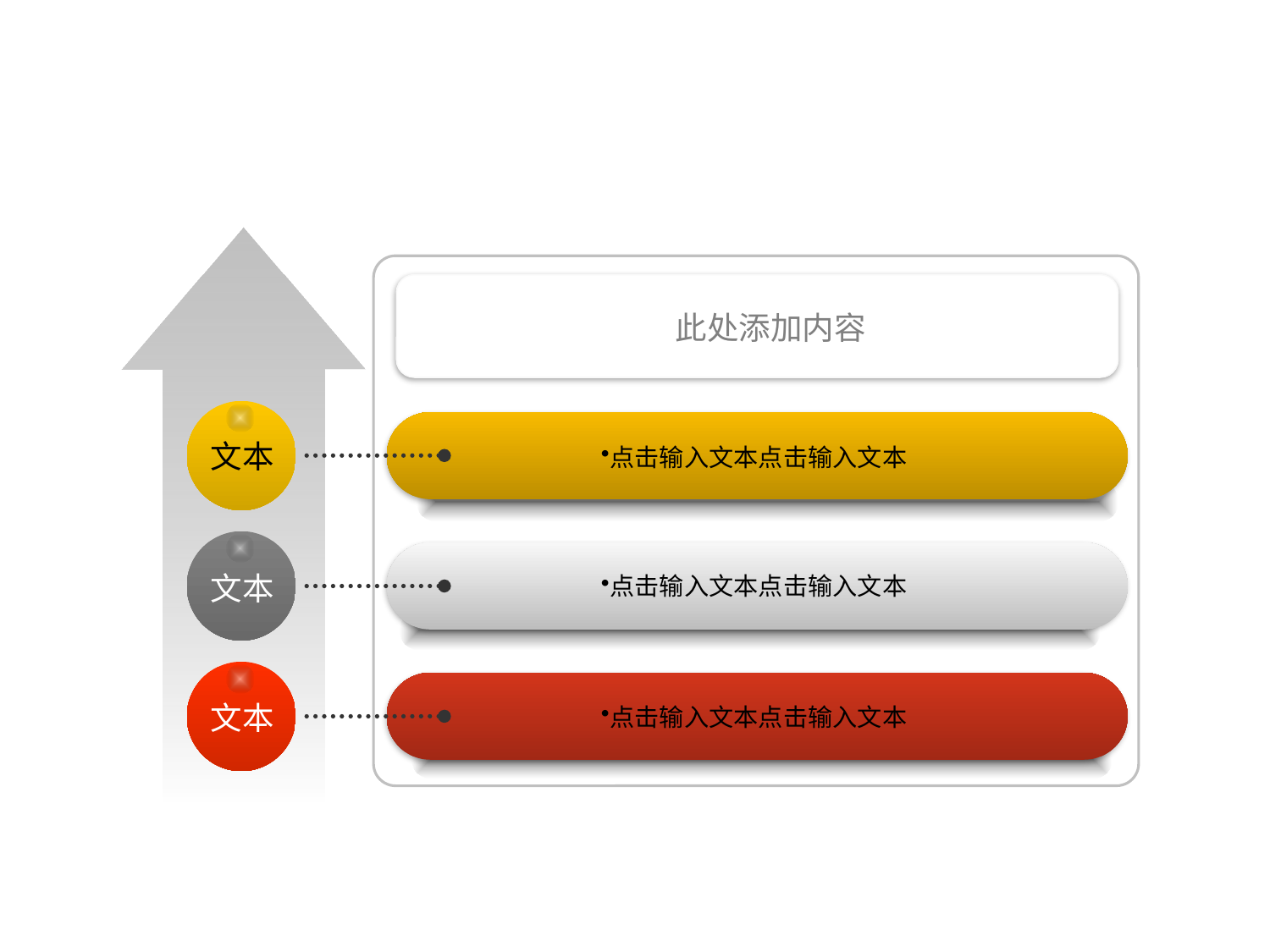

此处添加内容

文本
点击输入文本点击输入文本

文本
点击输入文本点击输入文本

文本
点击输入文本点击输入文本